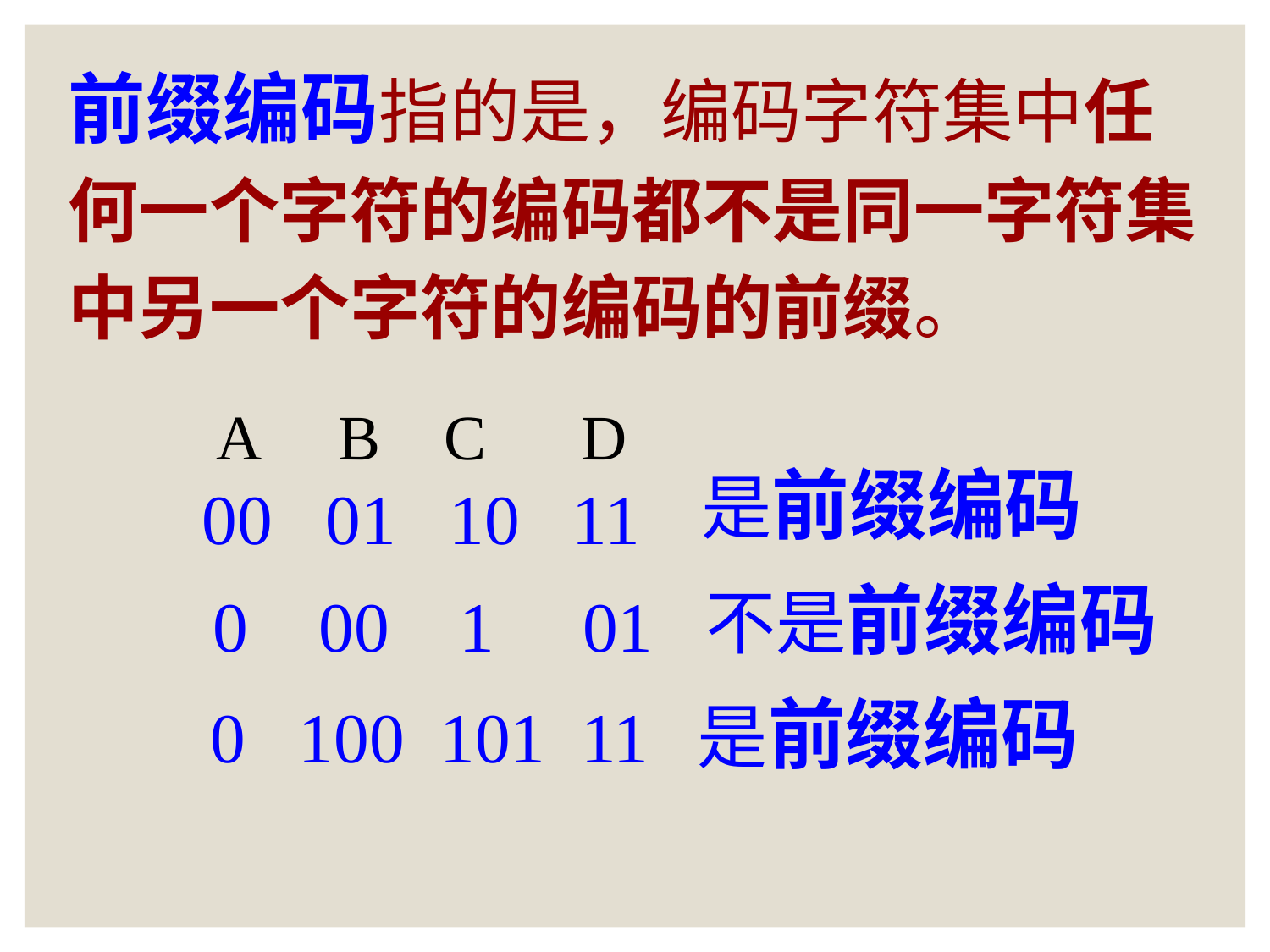

前缀编码指的是，编码字符集中任何一个字符的编码都不是同一字符集中另一个字符的编码的前缀。
A     B    C      D
是前缀编码
00   01   10   11
不是前缀编码
0    00    1     01
是前缀编码
0   100  101  11